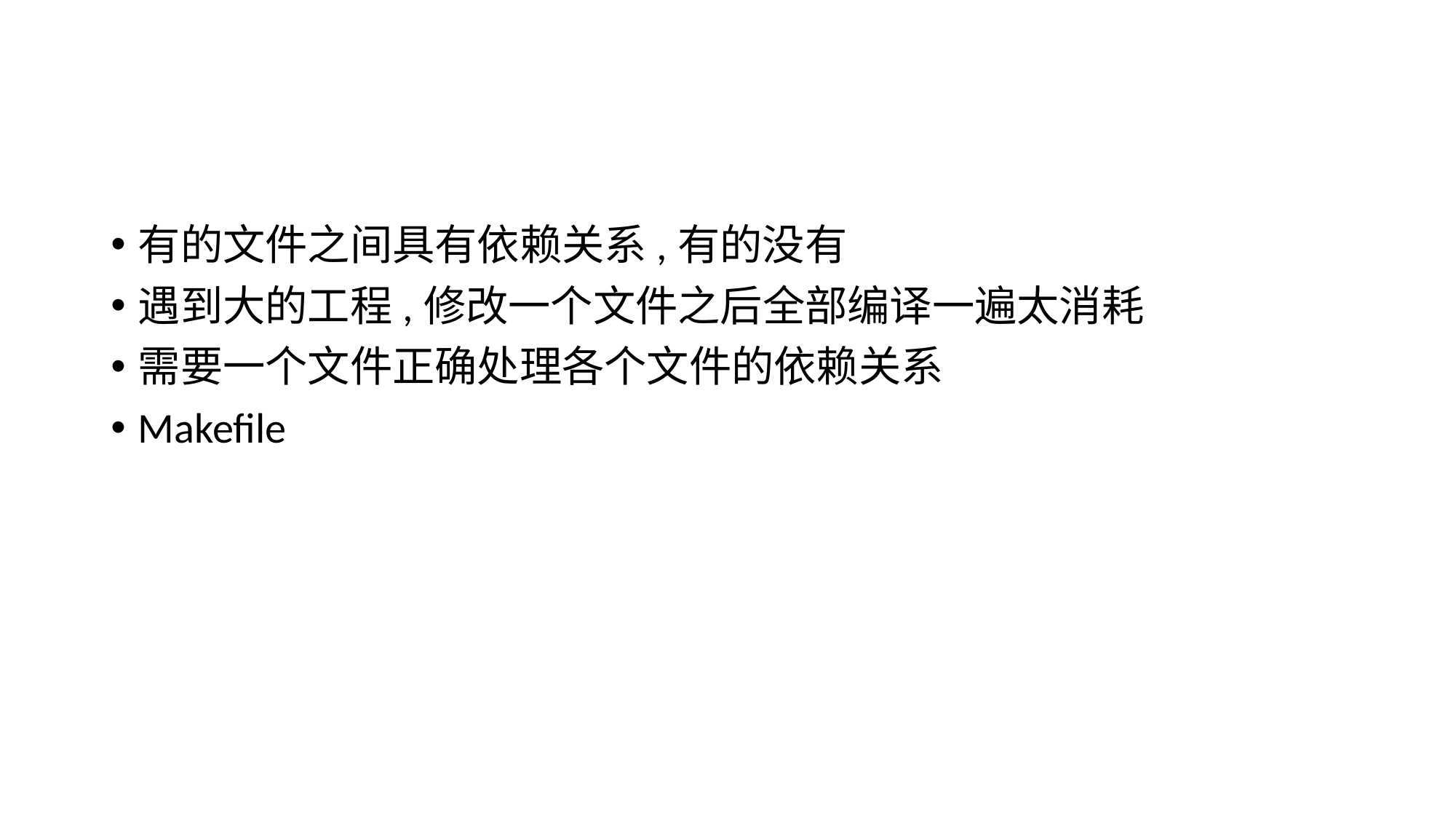

#
有的文件之间具有依赖关系,有的没有
遇到大的工程,修改一个文件之后全部编译一遍太消耗
需要一个文件正确处理各个文件的依赖关系
Makefile